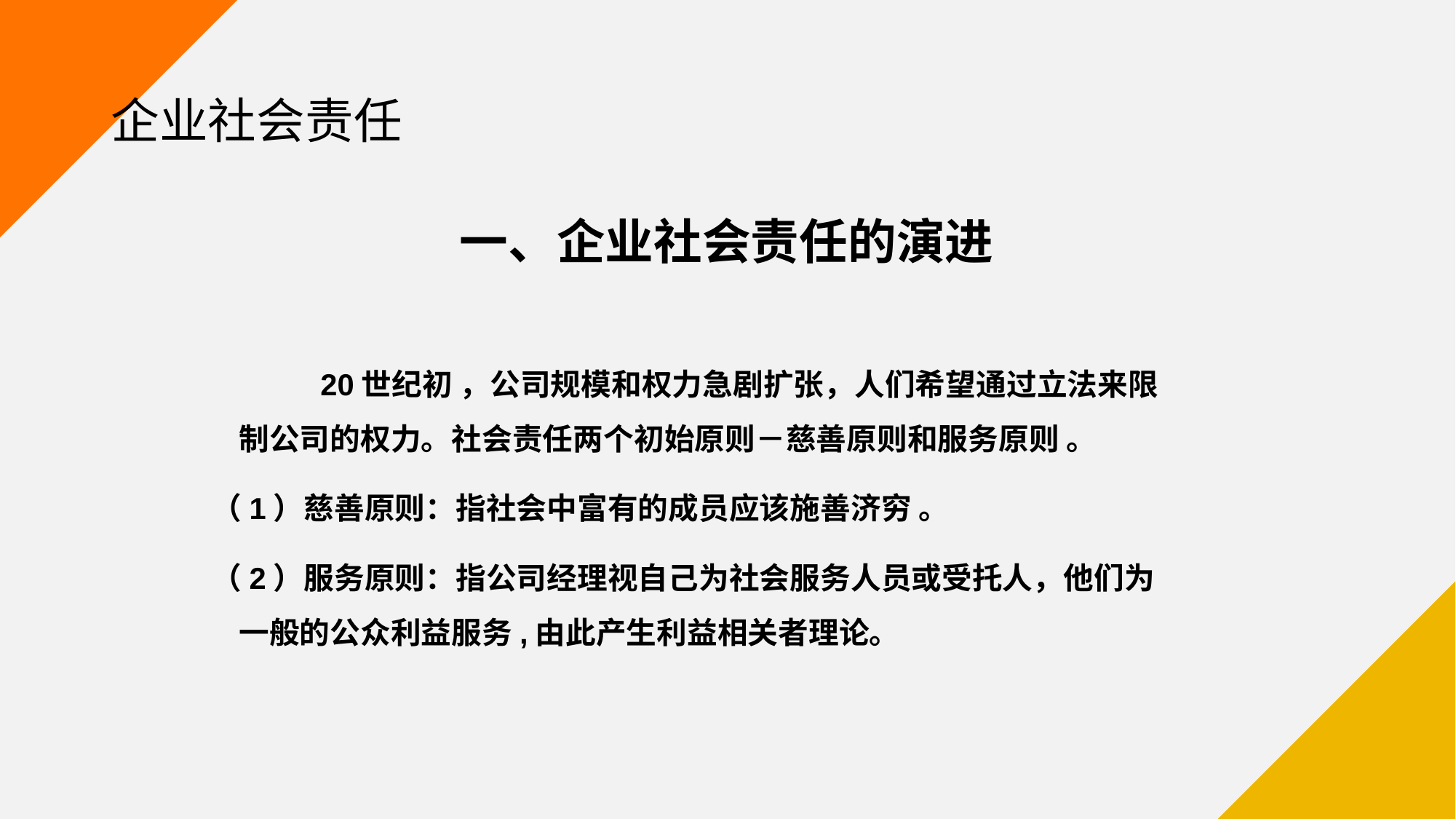

# 企业社会责任
一、企业社会责任的演进
             20世纪初 ，公司规模和权力急剧扩张，人们希望通过立法来限制公司的权力。社会责任两个初始原则－慈善原则和服务原则 。
（1）慈善原则：指社会中富有的成员应该施善济穷 。
（2）服务原则：指公司经理视自己为社会服务人员或受托人，他们为一般的公众利益服务,由此产生利益相关者理论。